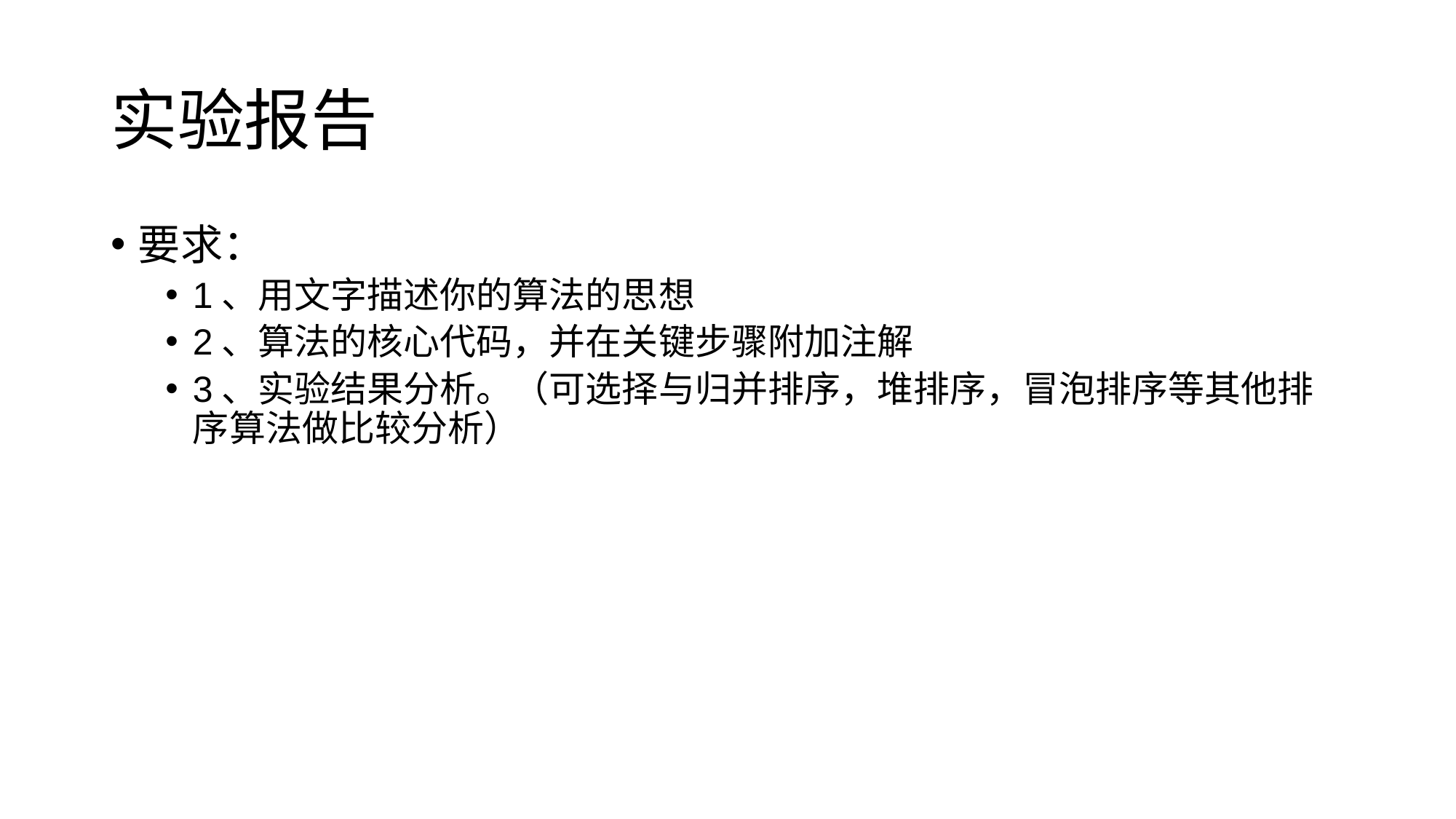

# 实验报告
要求：
1、用文字描述你的算法的思想
2、算法的核心代码，并在关键步骤附加注解
3、实验结果分析。（可选择与归并排序，堆排序，冒泡排序等其他排序算法做比较分析）